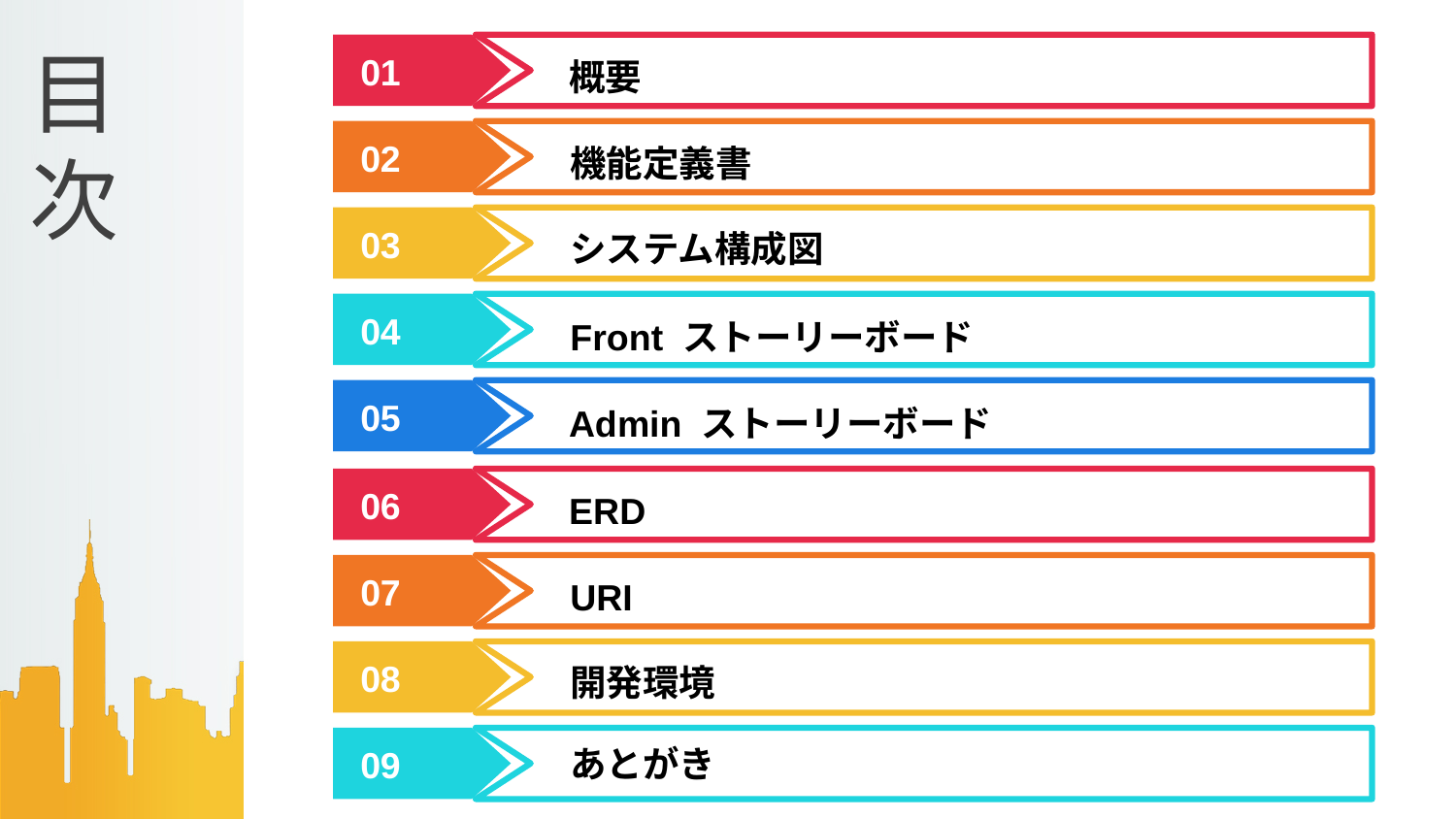

概要
01

機能定義書
02

システム構成図
03

Front ストーリーボード
04

Admin ストーリーボード
05

ERD
06

URI
07

開発環境
08

あとがき
09
# 目次